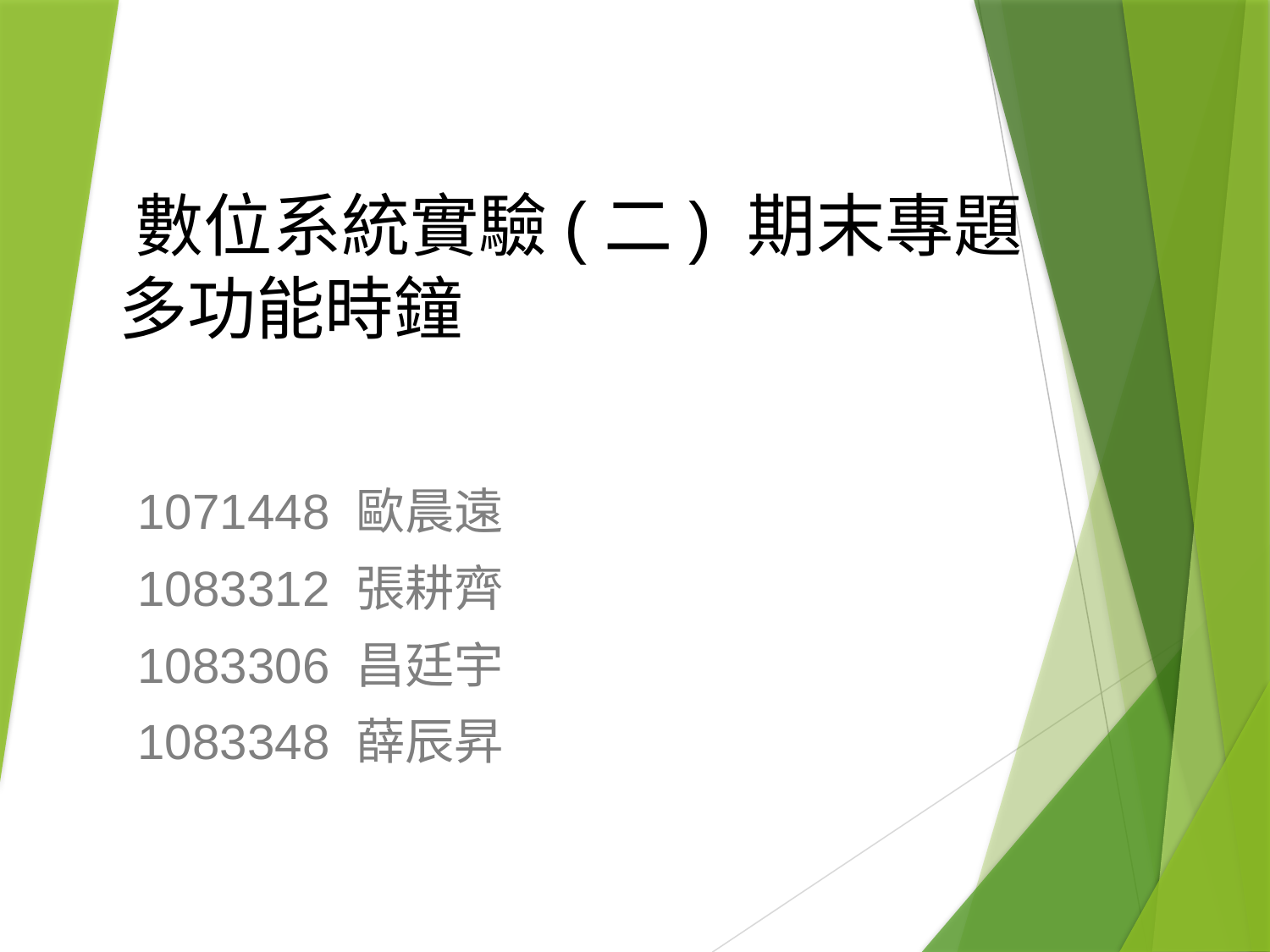

數位系統實驗(二) 期末專題
 多功能時鐘
#
1071448 歐晨遠
1083312 張耕齊
1083306 昌廷宇
1083348 薛辰昇